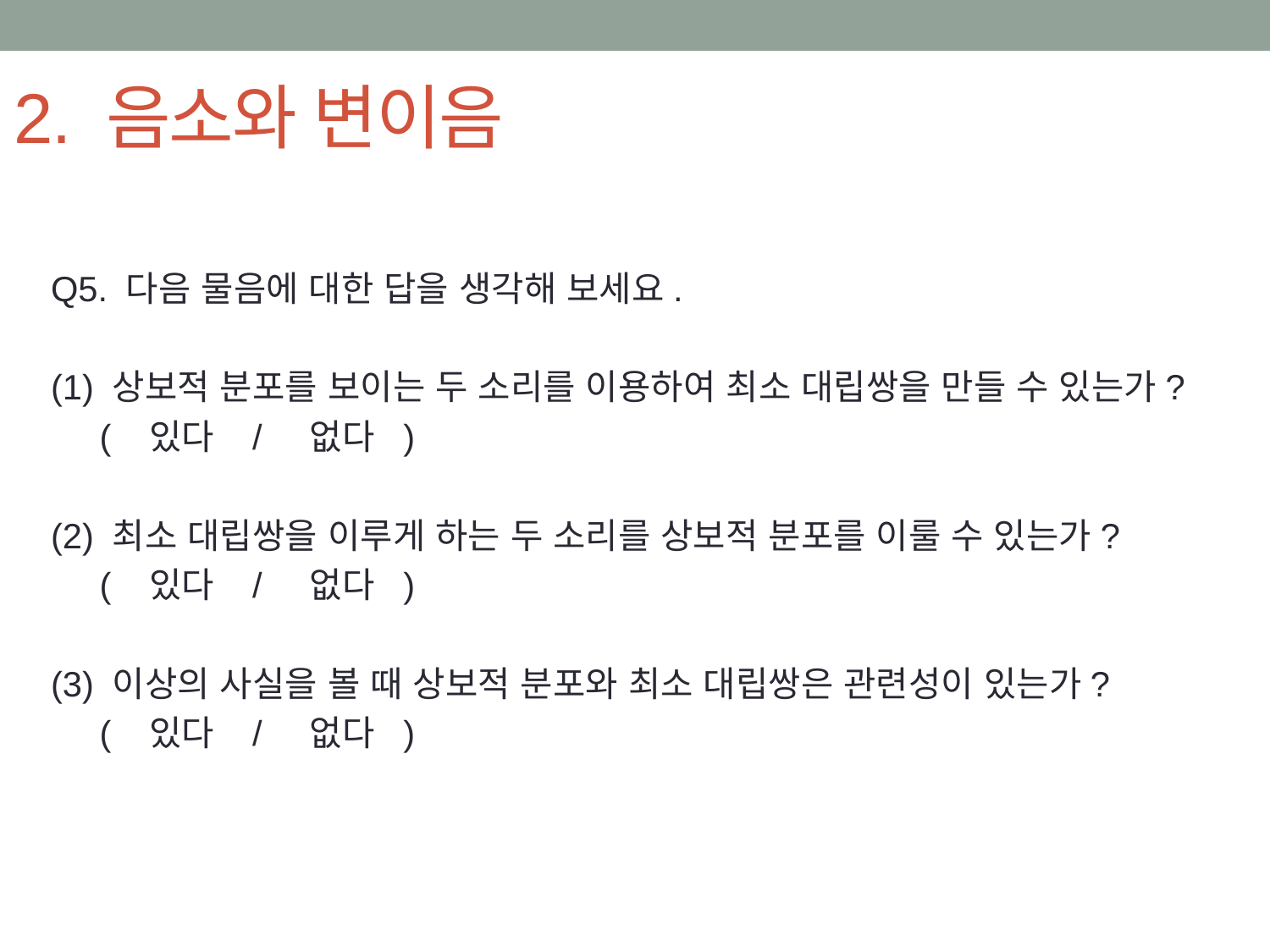

# 2. 음소와 변이음

Q5. 다음 물음에 대한 답을 생각해 보세요.

(1) 상보적 분포를 보이는 두 소리를 이용하여 최소 대립쌍을 만들 수 있는가?
     (   있다   /    없다  )

(2) 최소 대립쌍을 이루게 하는 두 소리를 상보적 분포를 이룰 수 있는가?
     (   있다   /    없다  )

(3) 이상의 사실을 볼 때 상보적 분포와 최소 대립쌍은 관련성이 있는가?
     (   있다   /    없다  )